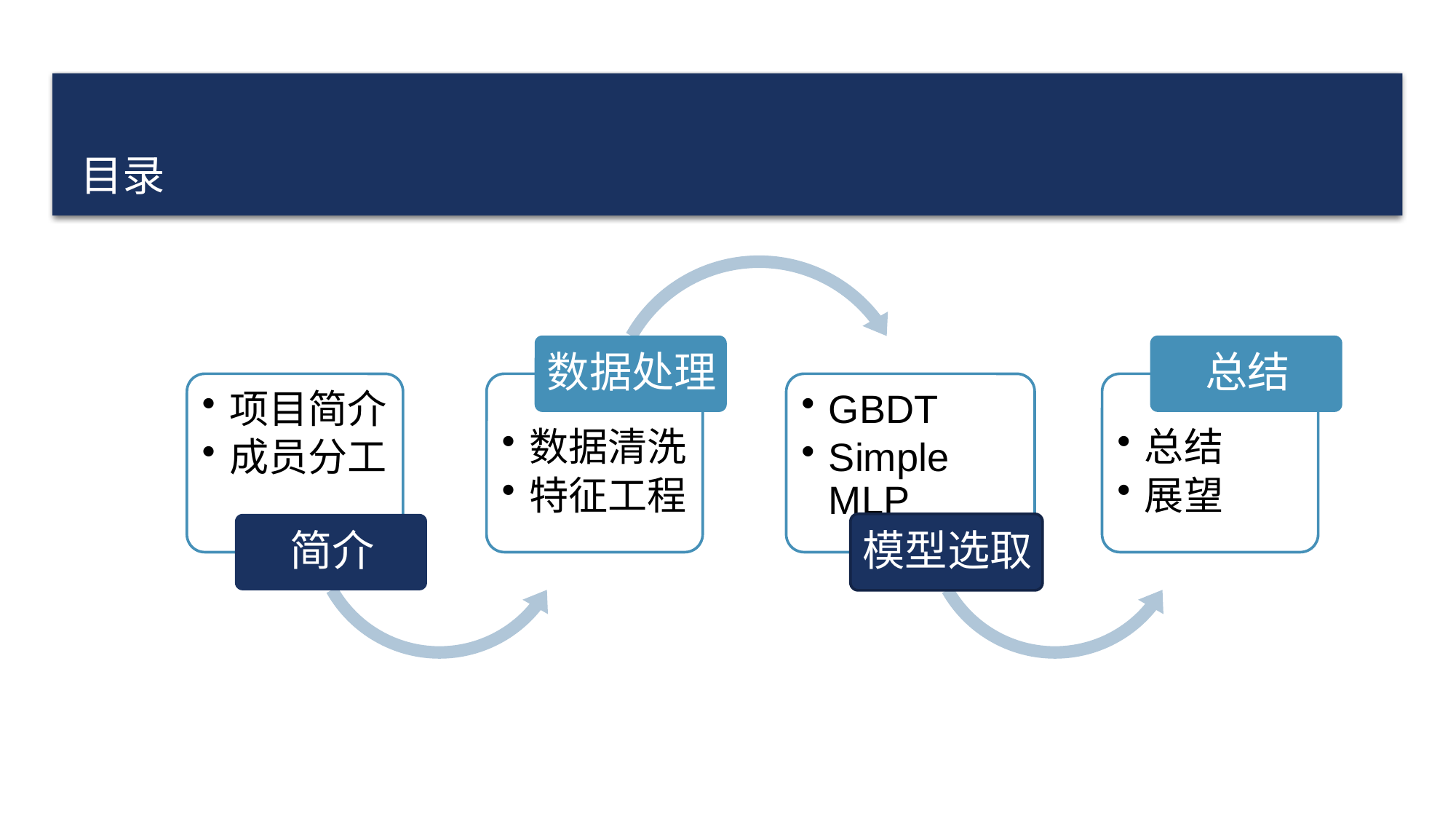

# 目录
项目简介
成员分工
简介
数据清洗
特征工程
数据处理
GBDT
Simple MLP
模型选取
总结
展望
总结